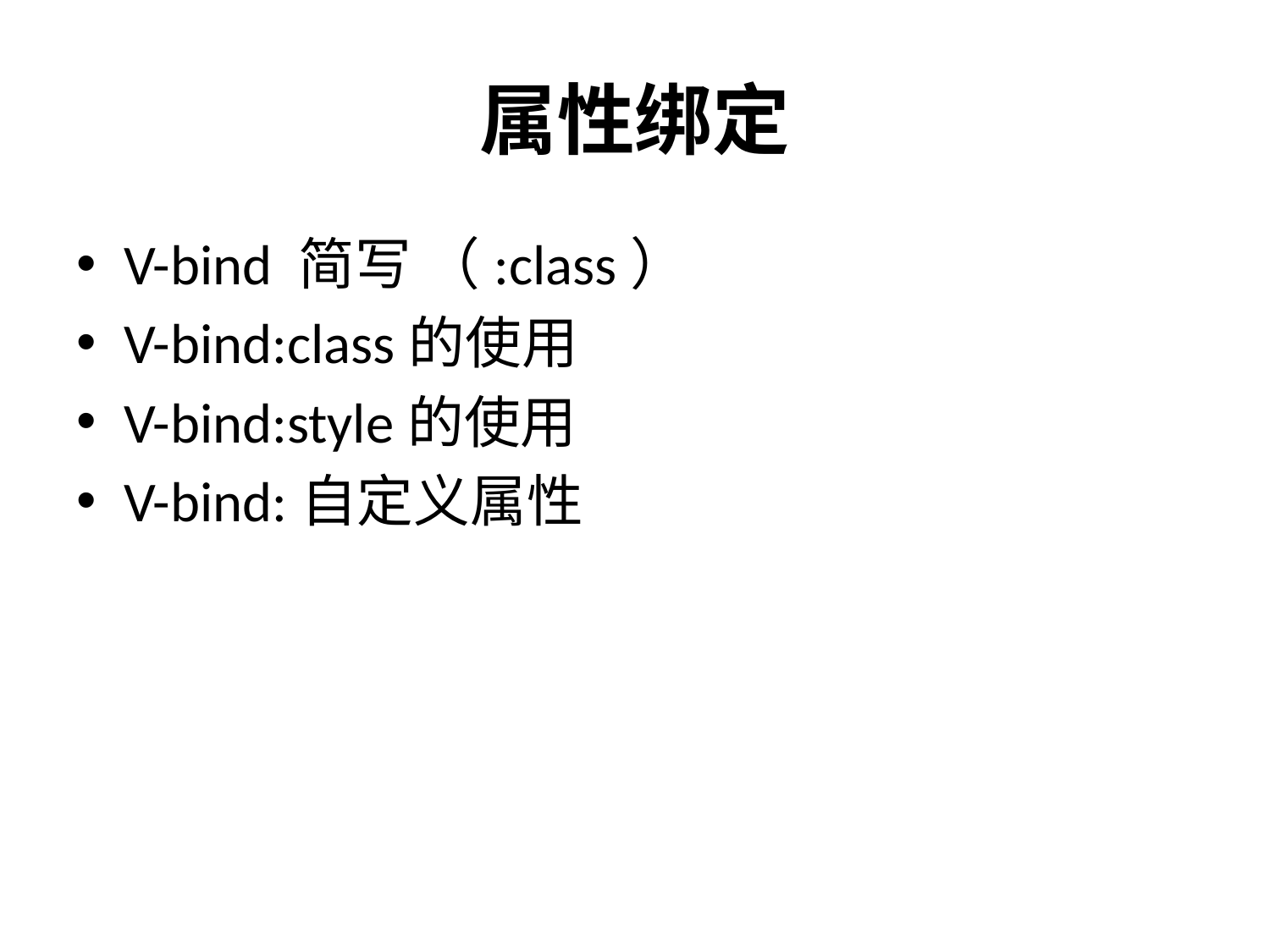

# 属性绑定
V-bind 简写 （:class）
V-bind:class的使用
V-bind:style的使用
V-bind:自定义属性